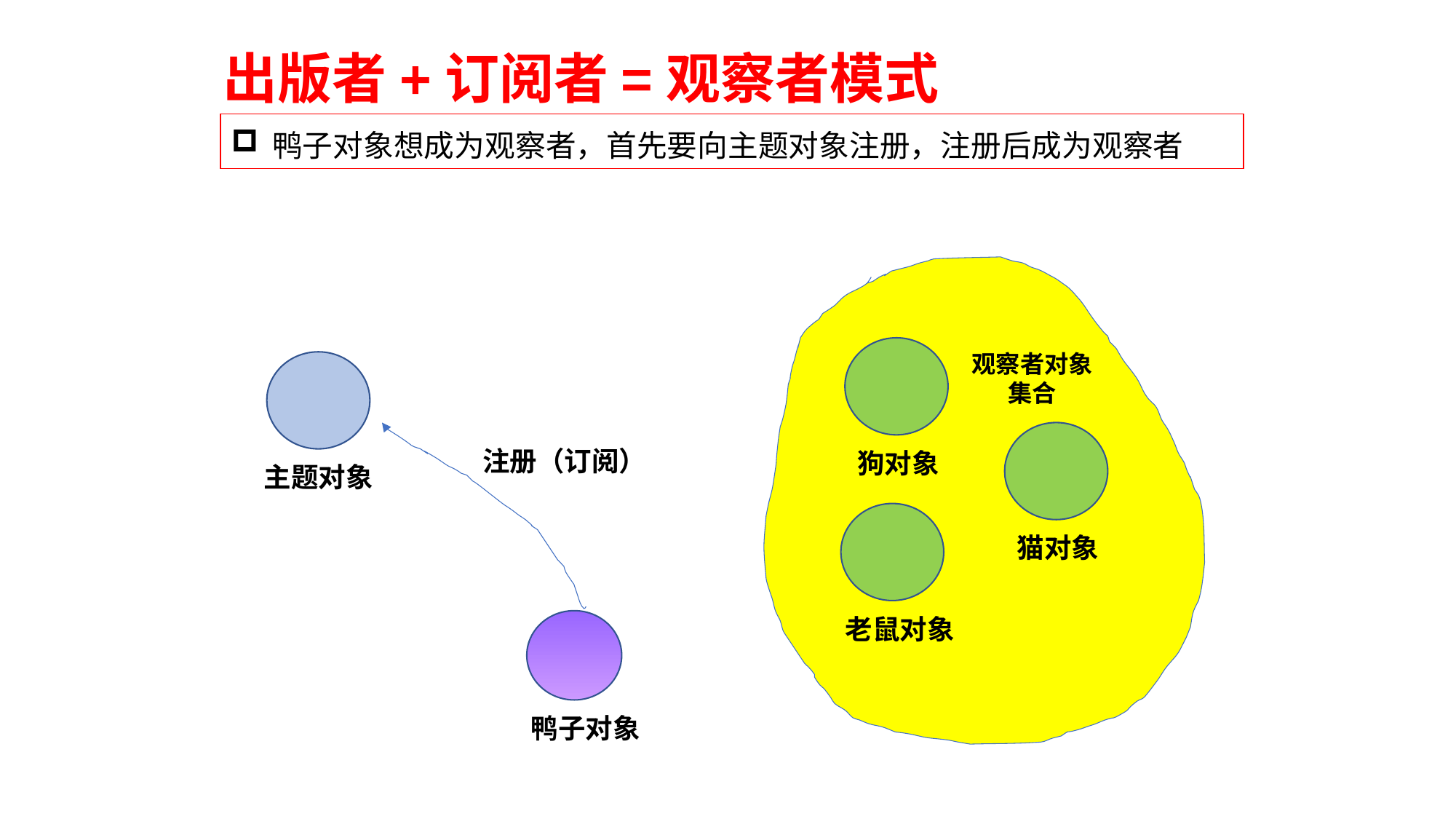

出版者+订阅者=观察者模式
鸭子对象想成为观察者，首先要向主题对象注册，注册后成为观察者

狗对象

猫对象

老鼠对象
观察者对象
集合

主题对象

注册（订阅）

鸭子对象
211